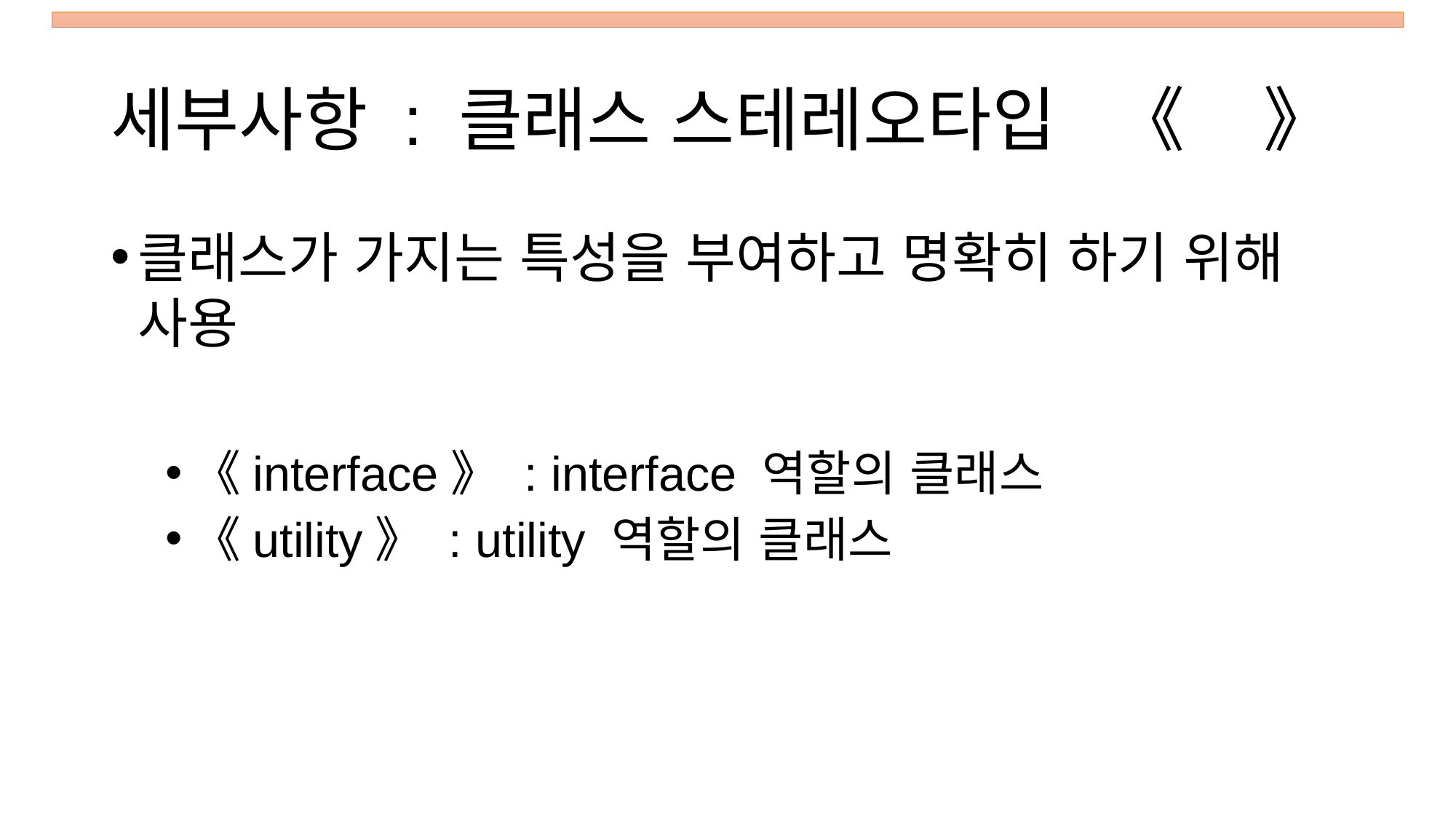

# 세부사항 : 클래스 스테레오타입   《    》
클래스가 가지는 특성을 부여하고 명확히 하기 위해 사용

《interface》 : interface 역할의 클래스
《utility》 : utility 역할의 클래스